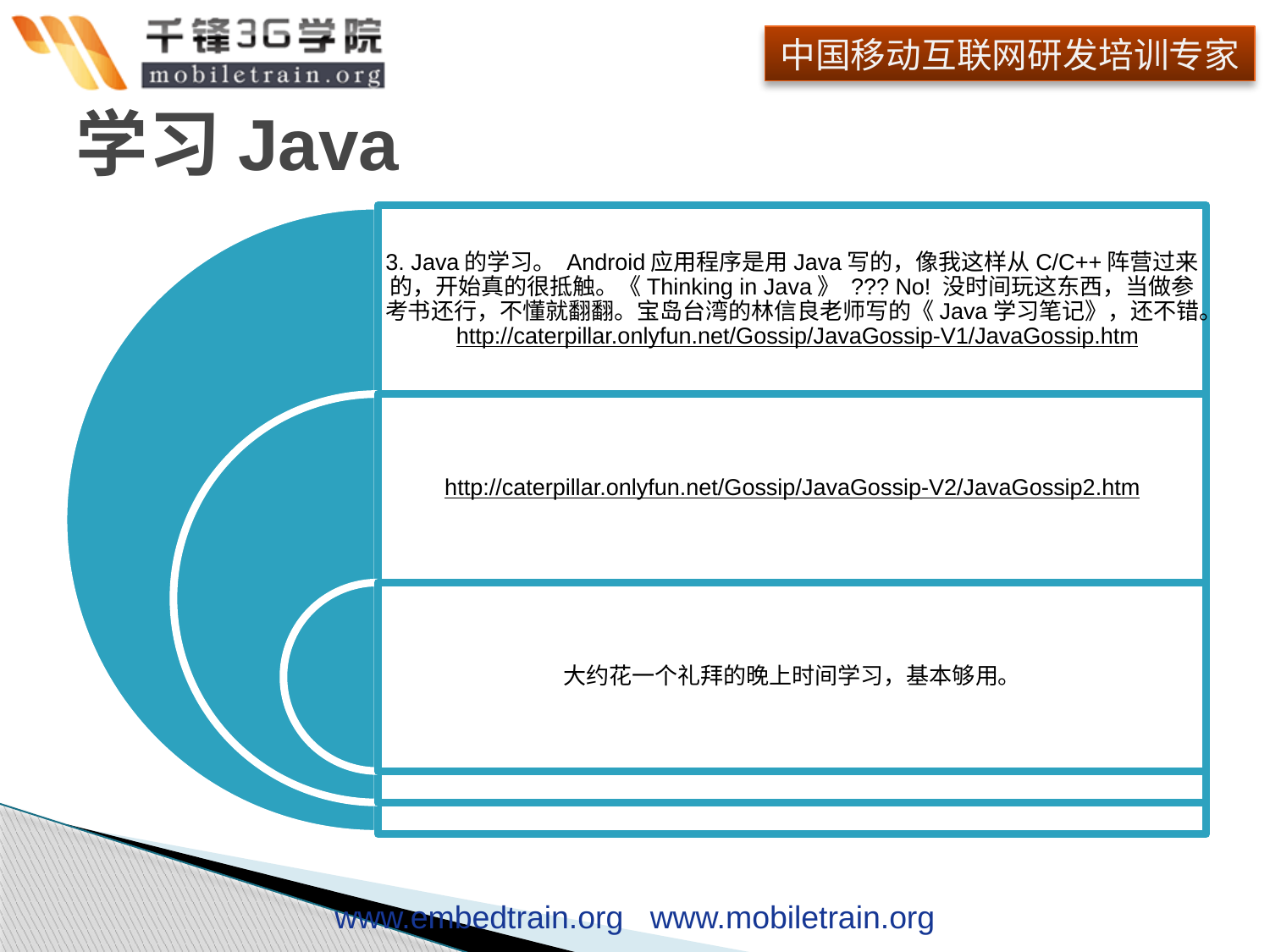

# 学习Java
3. Java的学习。 Android应用程序是用Java写的，像我这样从C/C++阵营过来的，开始真的很抵触。《Thinking in Java》 ??? No! 没时间玩这东西，当做参考书还行，不懂就翻翻。宝岛台湾的林信良老师写的《Java学习笔记》，还不错。 http://caterpillar.onlyfun.net/Gossip/JavaGossip-V1/JavaGossip.htm
http://caterpillar.onlyfun.net/Gossip/JavaGossip-V2/JavaGossip2.htm
大约花一个礼拜的晚上时间学习，基本够用。